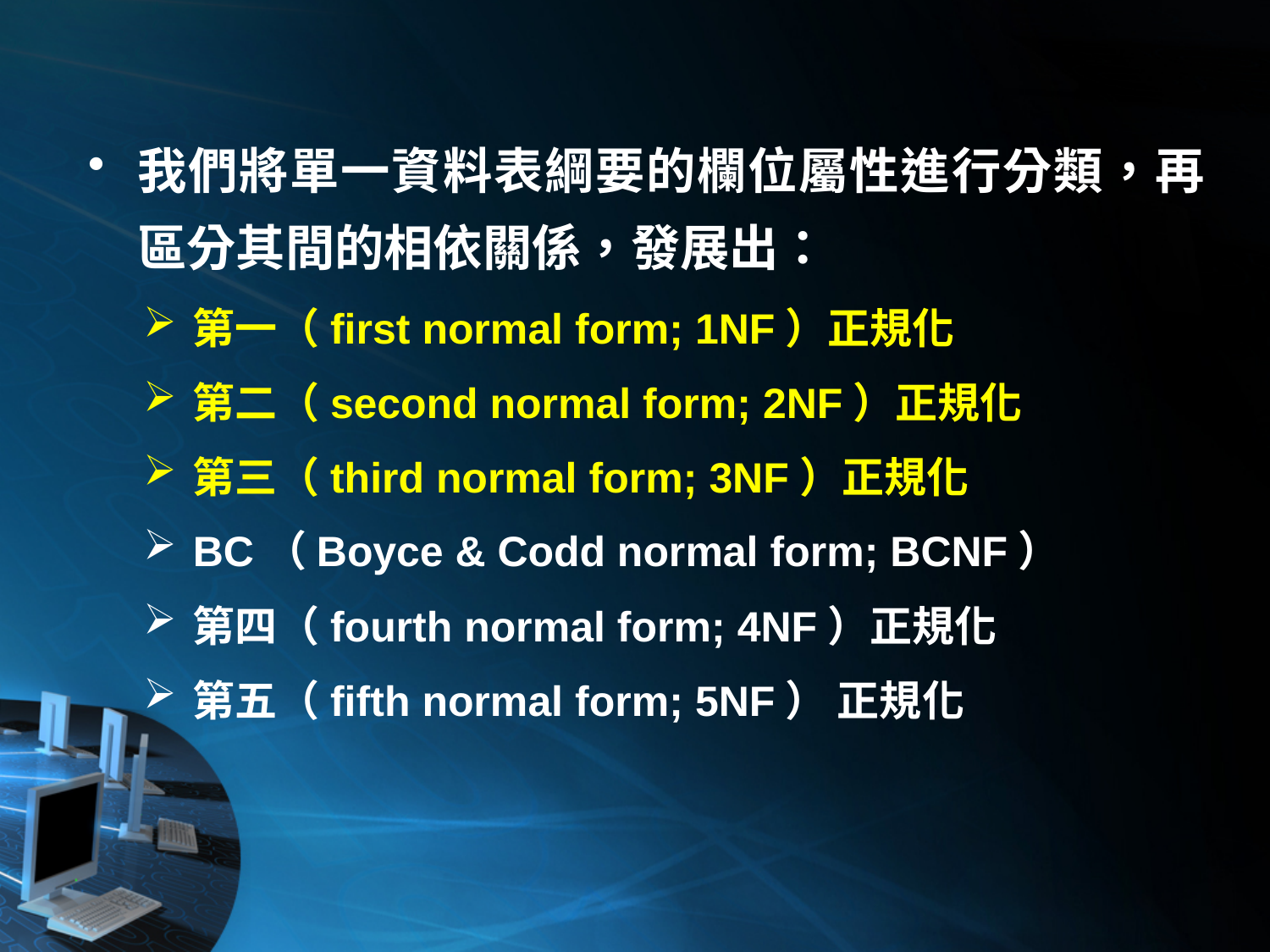

我們將單一資料表綱要的欄位屬性進行分類，再區分其間的相依關係，發展出：
第一（first normal form; 1NF）正規化
第二（second normal form; 2NF）正規化
第三（third normal form; 3NF）正規化
BC（Boyce & Codd normal form; BCNF）
第四（fourth normal form; 4NF）正規化
第五（fifth normal form; 5NF） 正規化